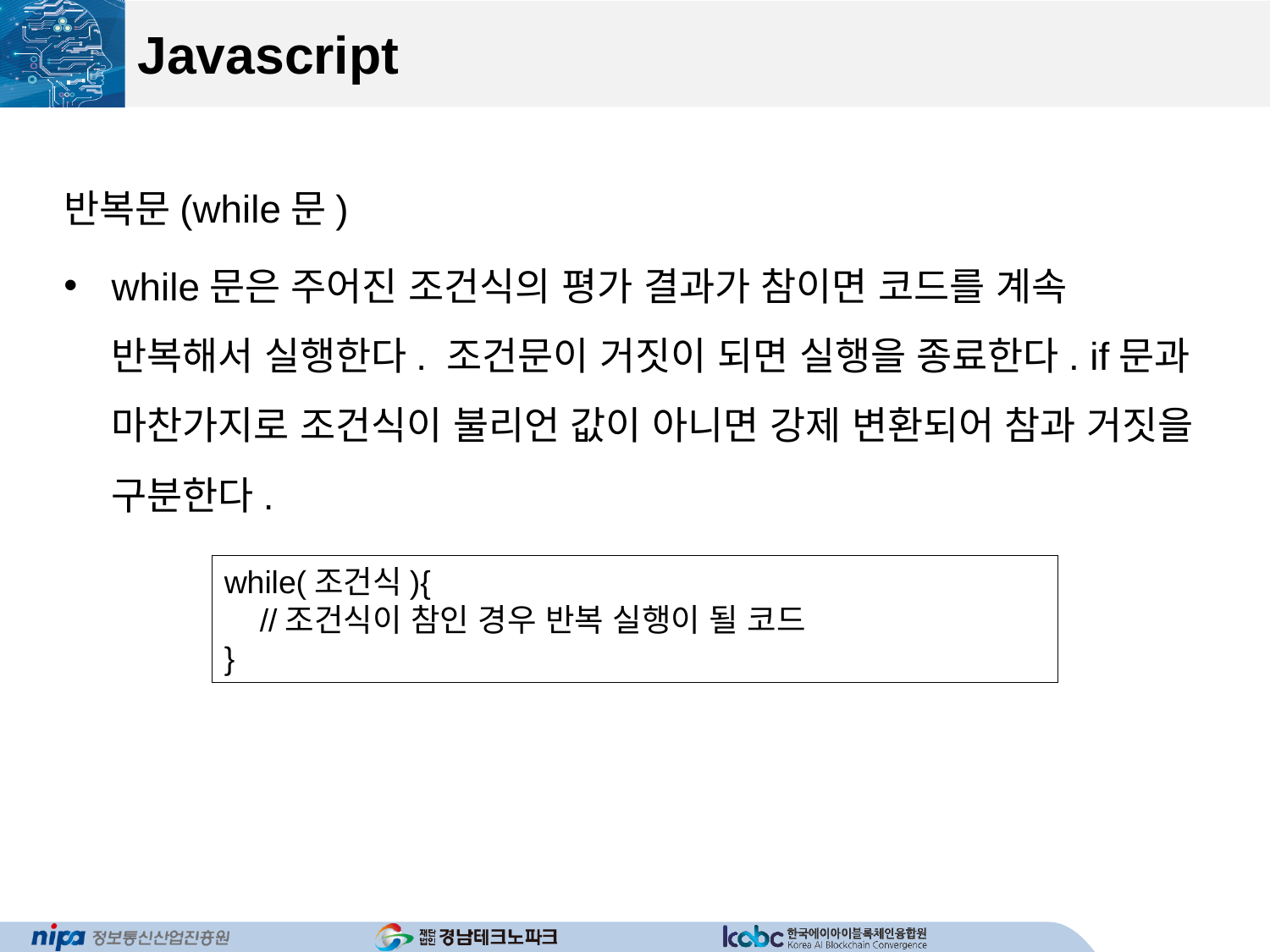

# Javascript
반복문(while문)
while문은 주어진 조건식의 평가 결과가 참이면 코드를 계속 반복해서 실행한다. 조건문이 거짓이 되면 실행을 종료한다. if문과 마찬가지로 조건식이 불리언 값이 아니면 강제 변환되어 참과 거짓을 구분한다.

while(조건식){
    //조건식이 참인 경우 반복 실행이 될 코드
}